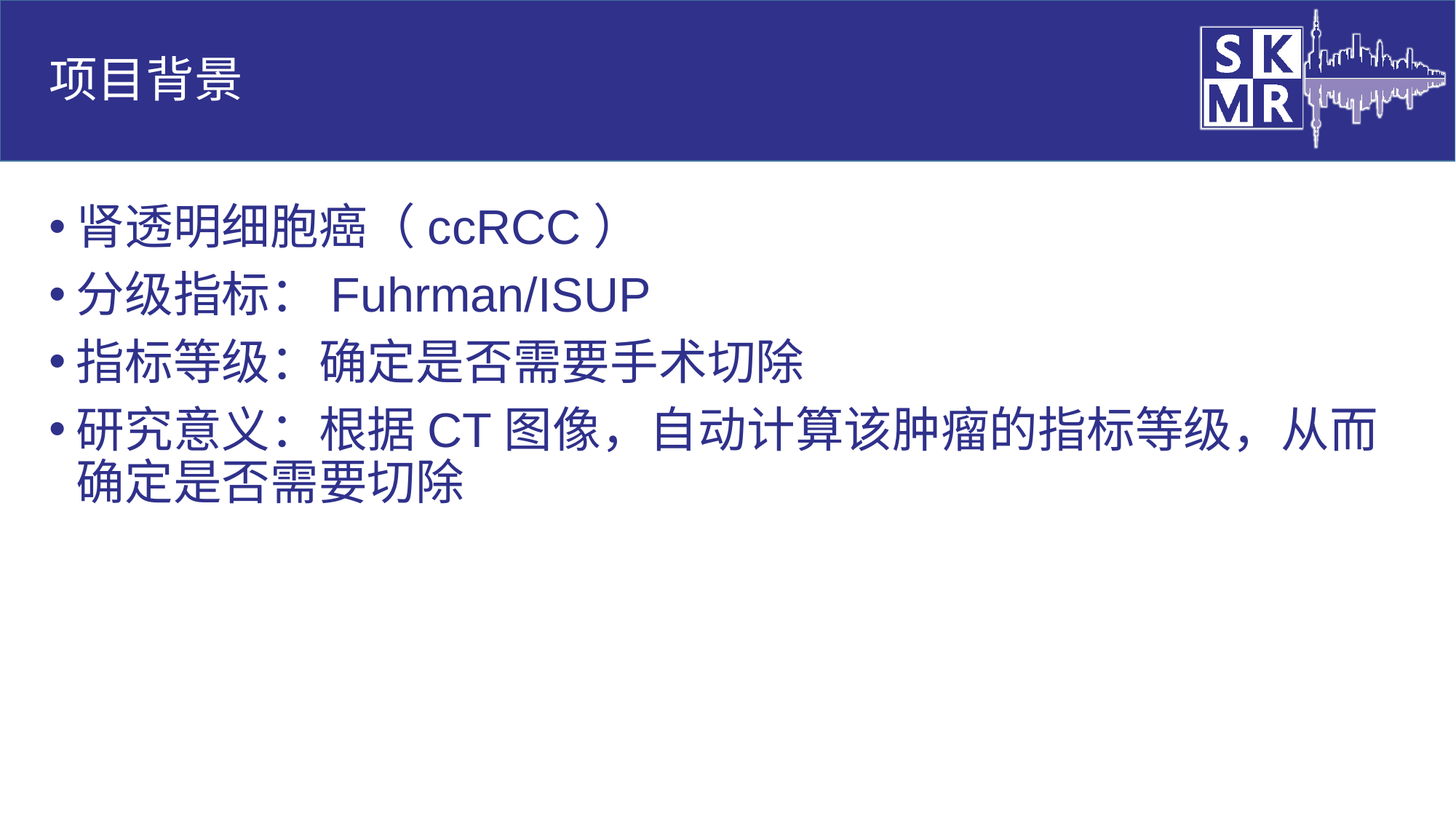

# 项目背景
肾透明细胞癌（ccRCC）
分级指标：Fuhrman/ISUP
指标等级：确定是否需要手术切除
研究意义：根据CT图像，自动计算该肿瘤的指标等级，从而确定是否需要切除